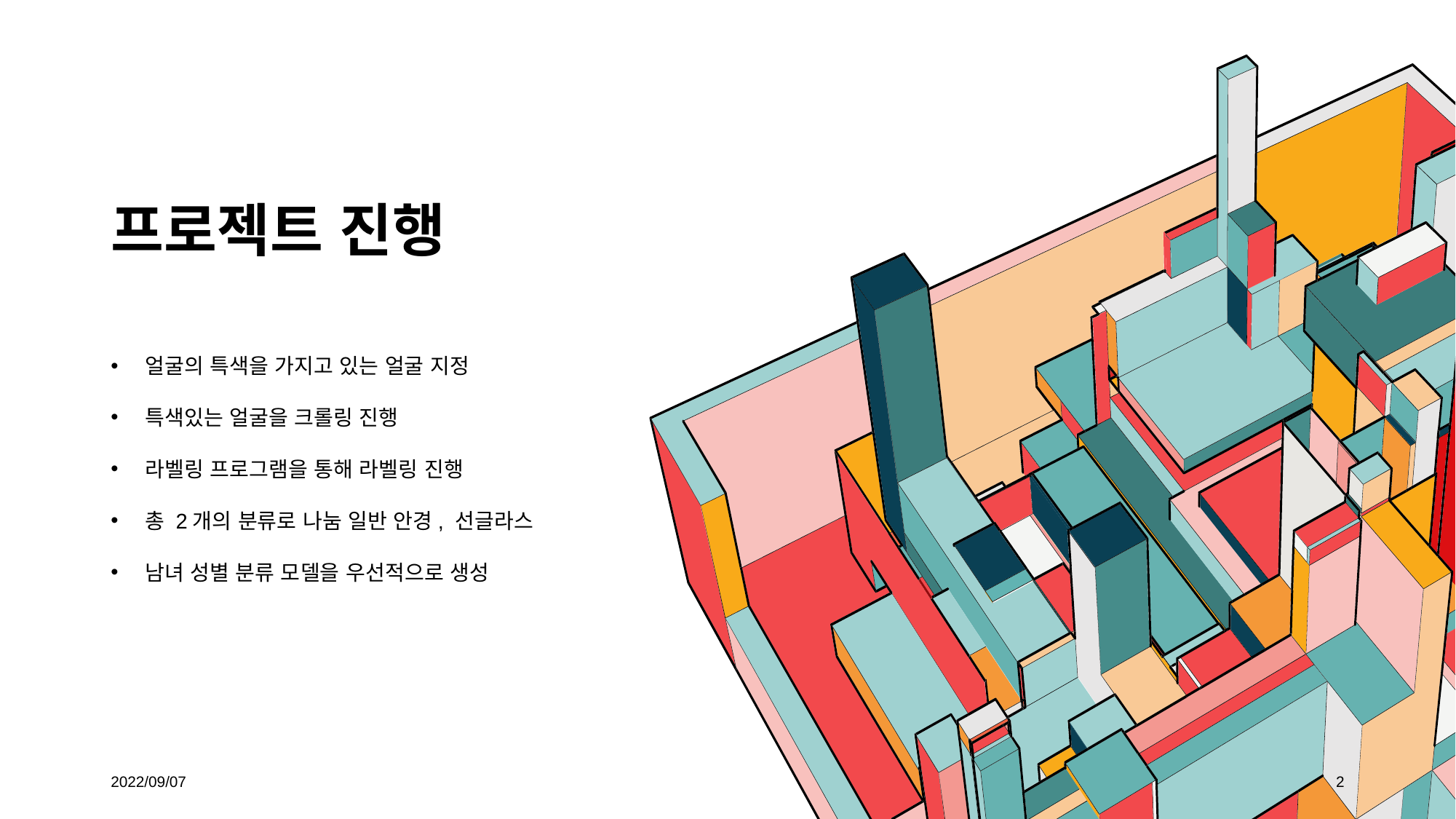

# 프로젝트 진행
얼굴의 특색을 가지고 있는 얼굴 지정
특색있는 얼굴을 크롤링 진행
라벨링 프로그램을 통해 라벨링 진행
총 2개의 분류로 나눔 일반 안경, 선글라스
남녀 성별 분류 모델을 우선적으로 생성
2022/09/07

2